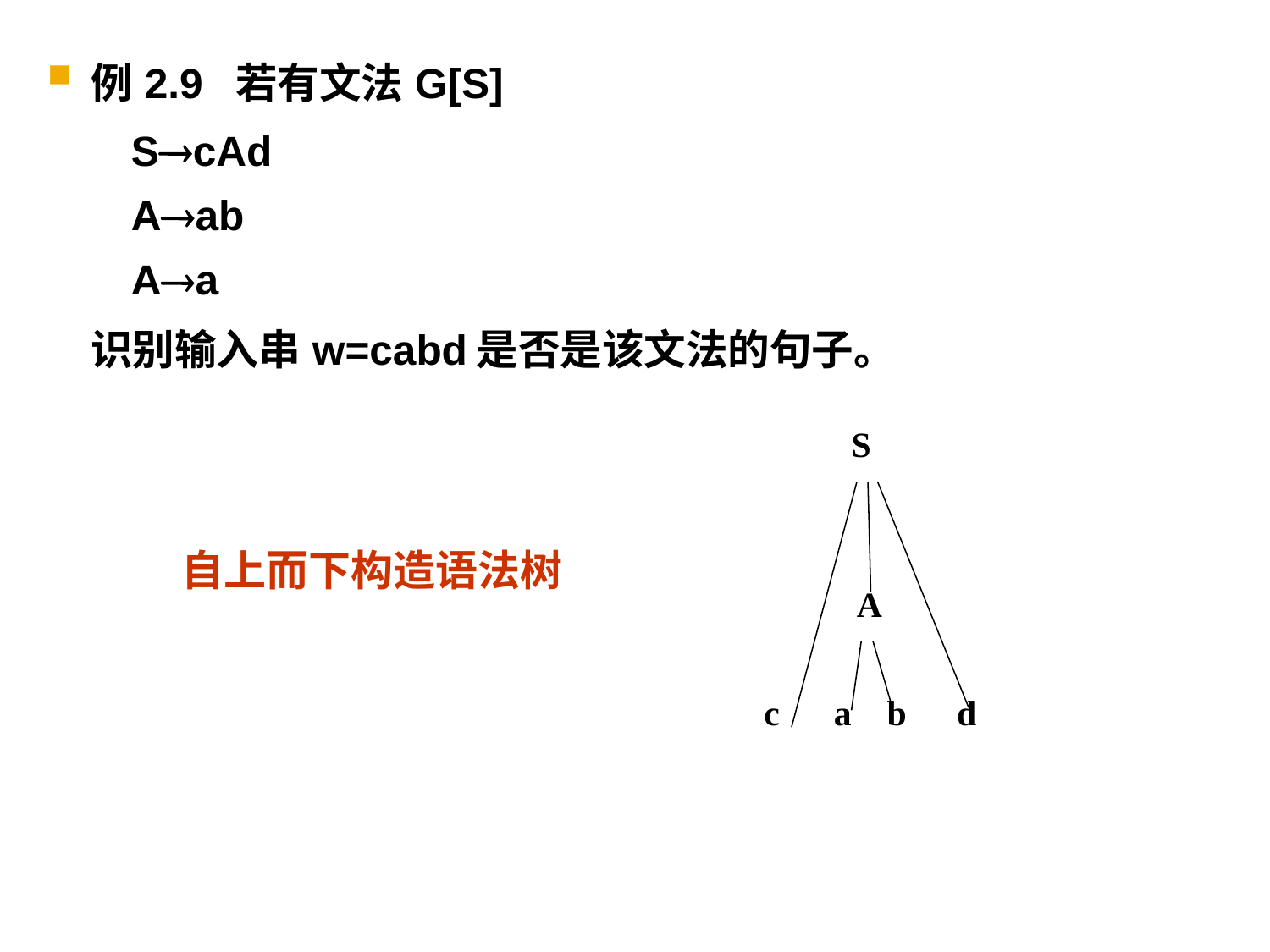

例2.9  若有文法G[S]
	S→cAd
	A→ab
	A→a
	识别输入串w=cabd是否是该文法的句子。
S

自上而下构造语法树
A

c
a
b
d